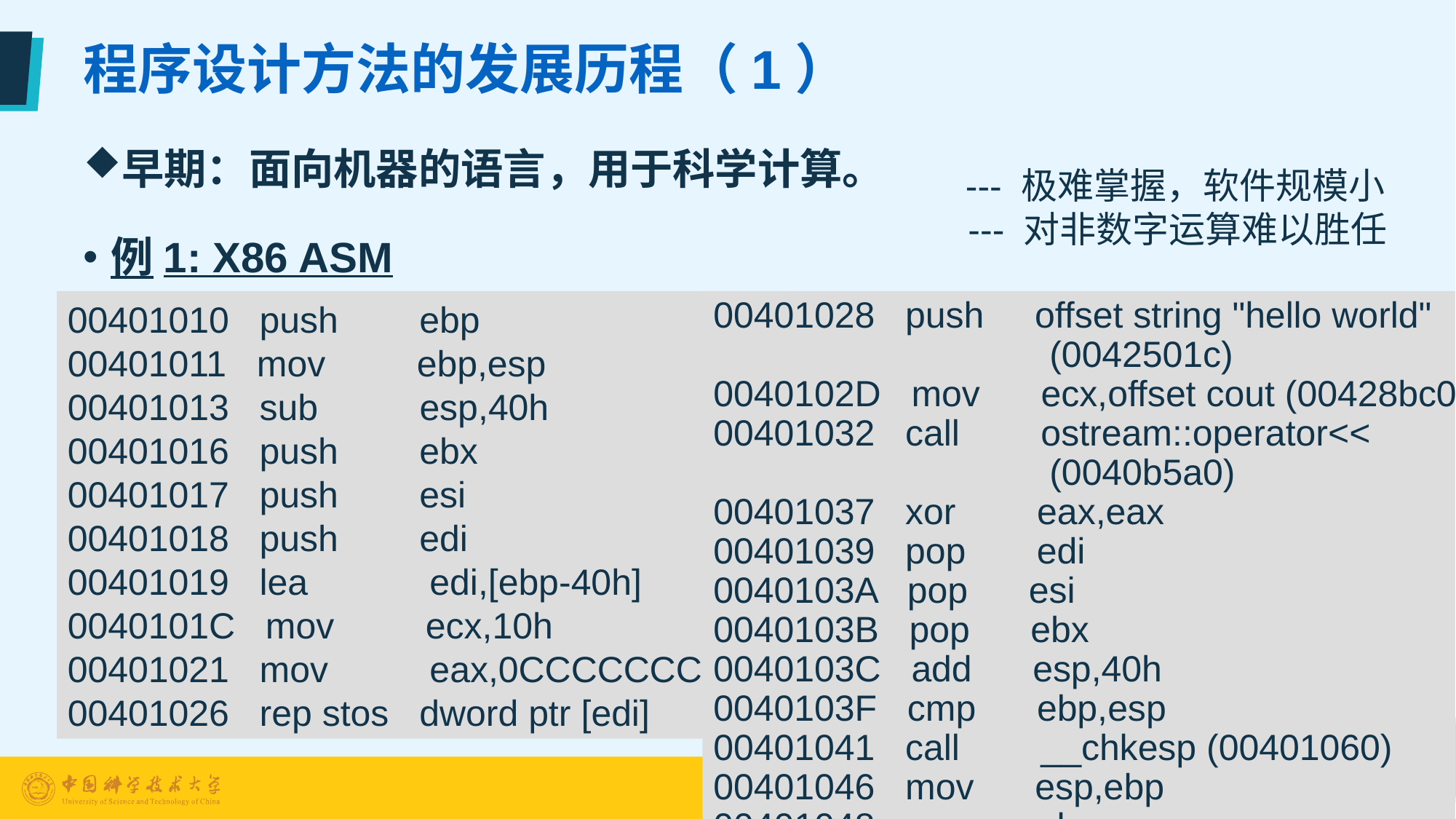

# 程序设计方法的发展历程（1）
早期：面向机器的语言，用于科学计算。

例1: X86 ASM

 --- 极难掌握，软件规模小
 --- 对非数字运算难以胜任
00401010   push        ebp
00401011   mov         ebp,esp
00401013   sub          esp,40h
00401016   push        ebx
00401017   push        esi
00401018   push        edi
00401019   lea            edi,[ebp-40h]
0040101C   mov         ecx,10h
00401021   mov          eax,0CCCCCCCCh
00401026   rep stos   dword ptr [edi]
00401028   push     offset string "hello world"
                                 (0042501c)
0040102D   mov      ecx,offset cout (00428bc0)
00401032   call        ostream::operator<<
                                 (0040b5a0)
00401037   xor        eax,eax
00401039   pop       edi
0040103A   pop      esi
0040103B   pop      ebx
0040103C   add      esp,40h
0040103F   cmp      ebp,esp
00401041   call        __chkesp (00401060)
00401046   mov      esp,ebp
00401048   pop       ebp
00401049   ret

15